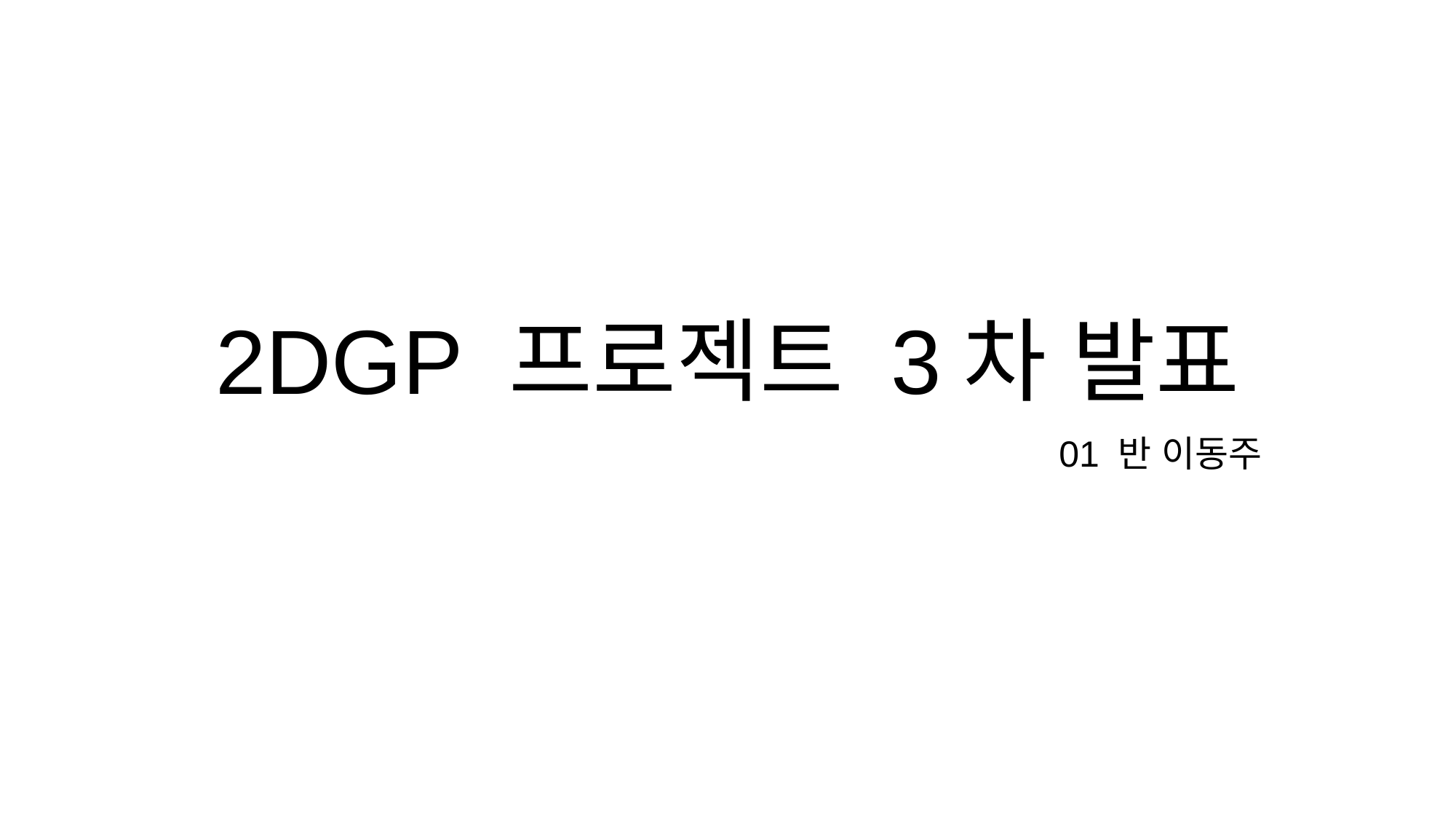

# 2DGP 프로젝트 3차 발표
01 반 이동주